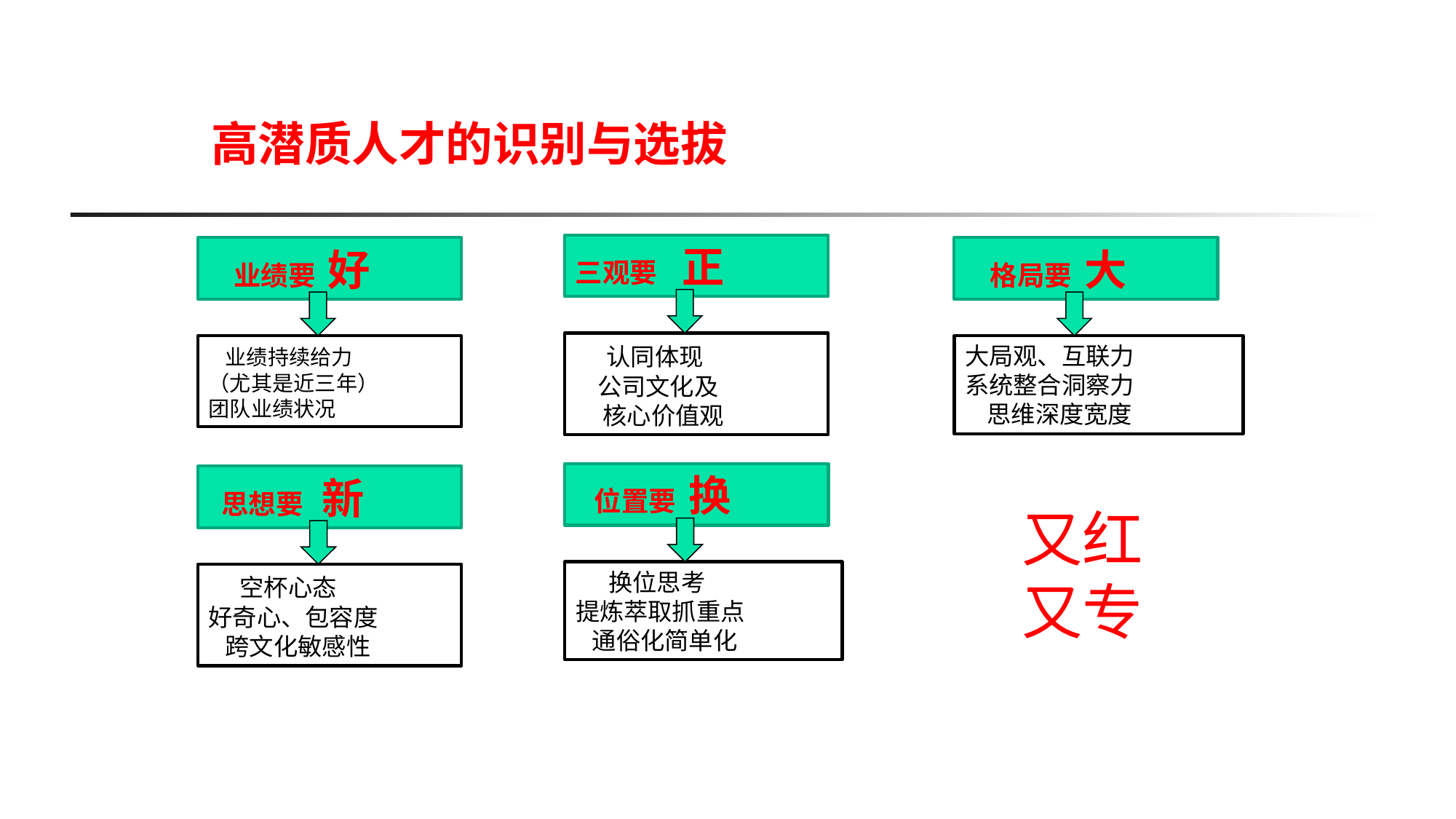

# 高潜质人才的识别与选拔
三观要    正
   业绩要  好
   格局要  大

    认同体现
   公司文化及
    核心价值观
  业绩持续给力
（尤其是近三年）
团队业绩状况
大局观、互联力
系统整合洞察力
   思维深度宽度
  位置要  换
 思想要   新
又红
又专

     换位思考
提炼萃取抓重点
  通俗化简单化
    空杯心态
好奇心、包容度
  跨文化敏感性

39